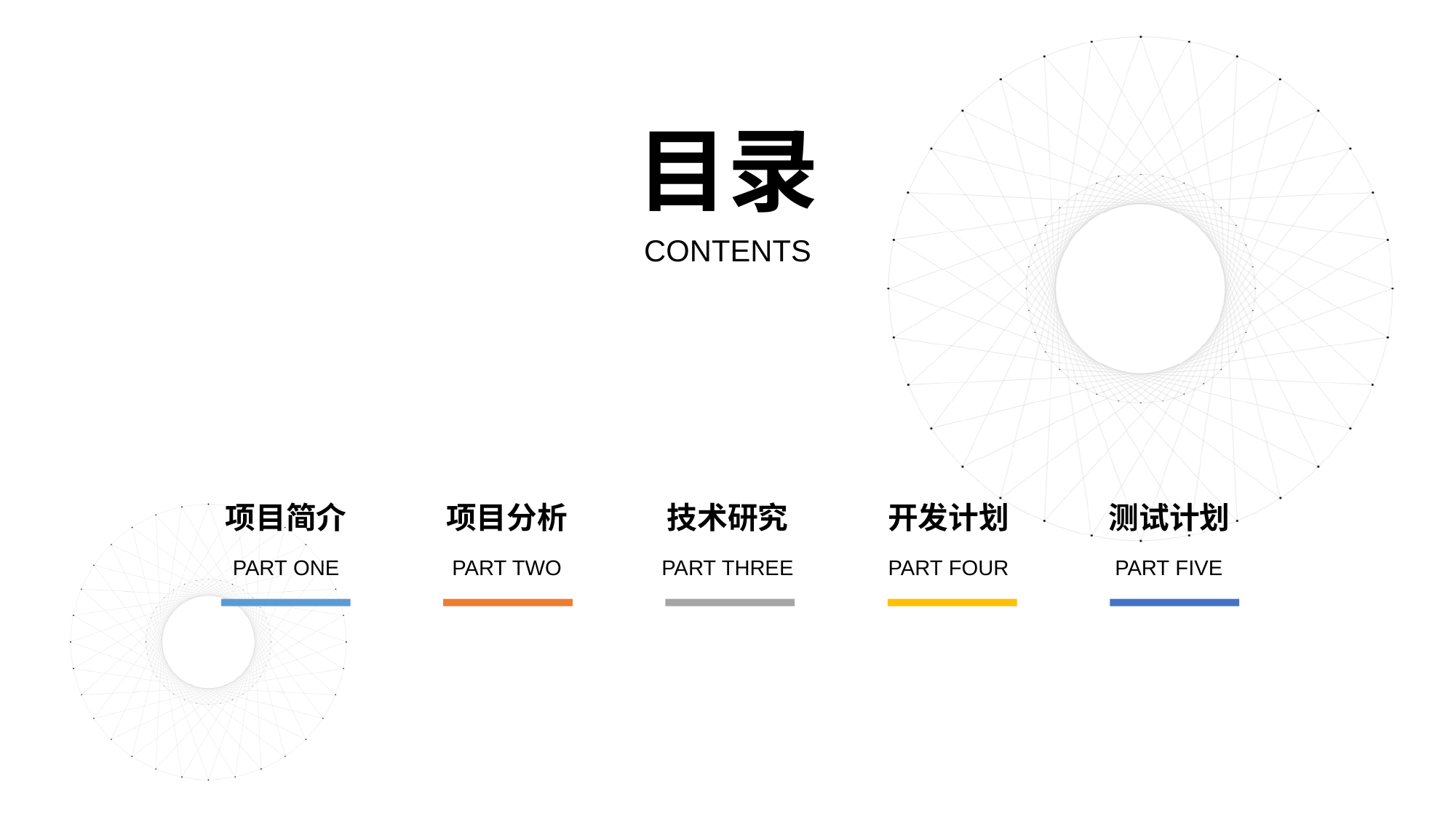

目录
CONTENTS
项目分析
技术研究
开发计划
项目简介
测试计划
PART TWO
PART THREE
PART FOUR
PART ONE
PART FIVE